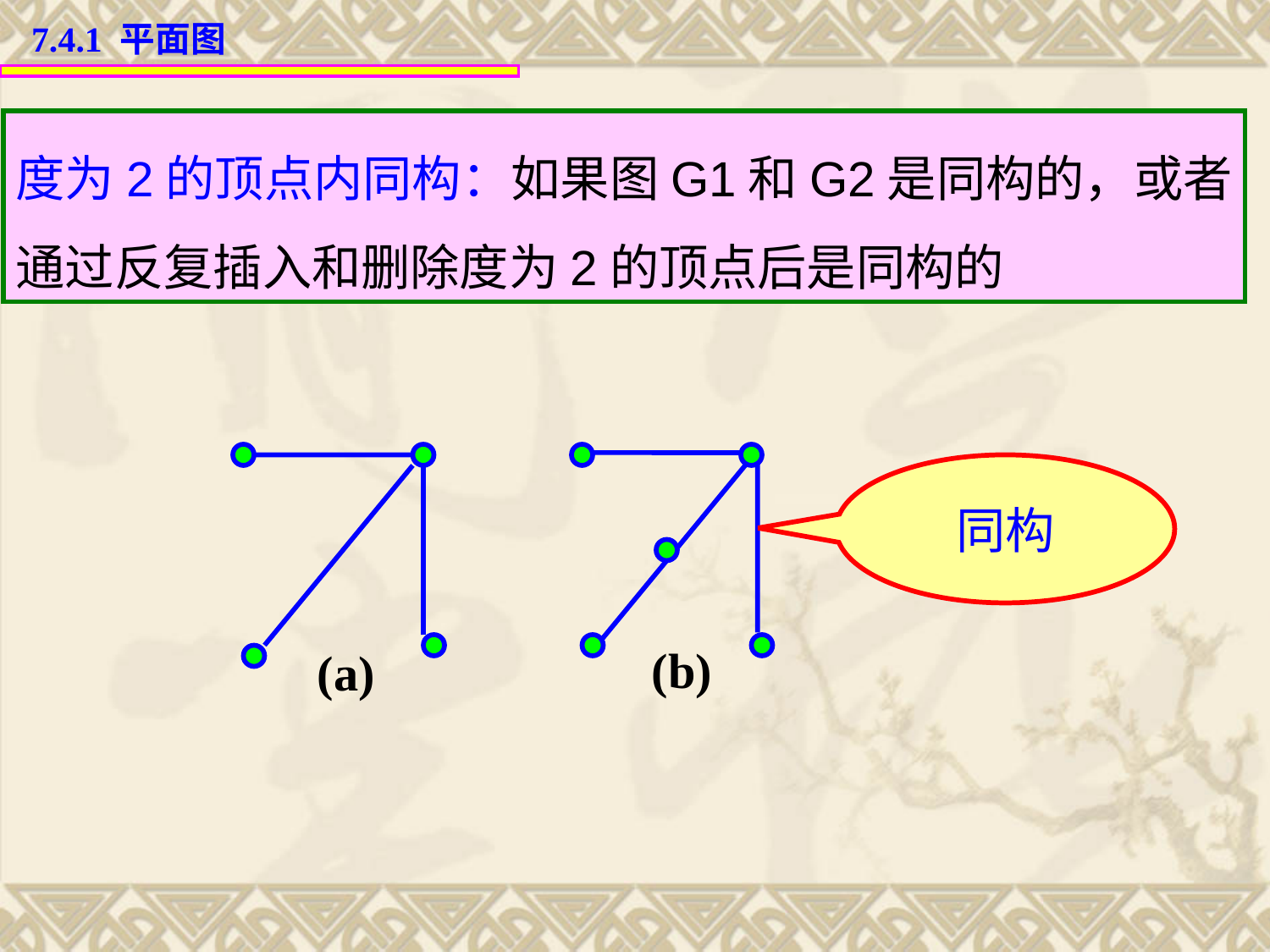

7.4.1 平面图

度为2的顶点内同构：如果图G1和G2是同构的，或者
通过反复插入和删除度为2的顶点后是同构的

同构

(b)
(a)